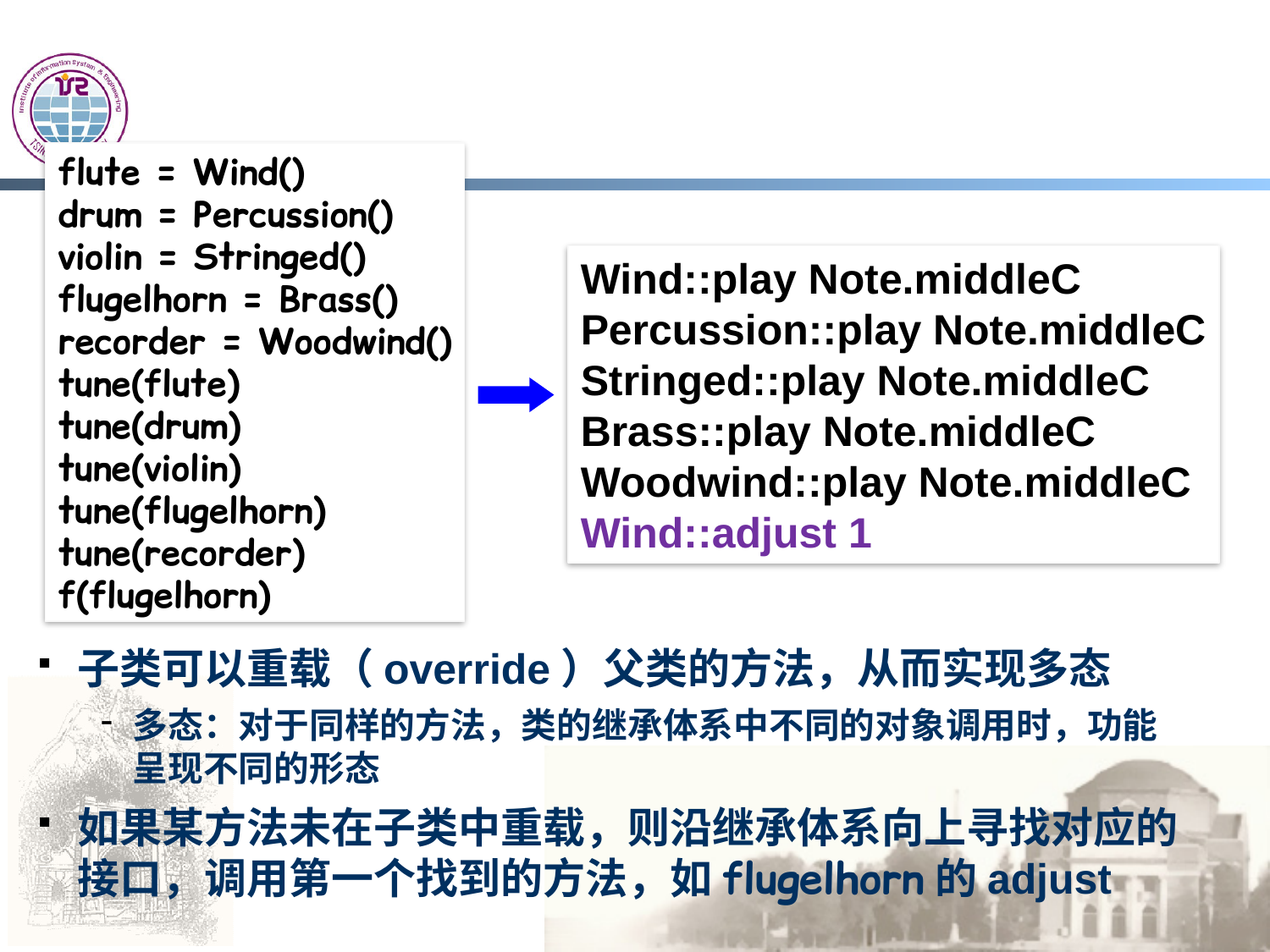

flute = Wind()
drum = Percussion()
violin = Stringed()
flugelhorn = Brass()
recorder = Woodwind()
tune(flute)
tune(drum)
tune(violin)
tune(flugelhorn)
tune(recorder)
f(flugelhorn)
Wind::play Note.middleC
Percussion::play Note.middleC
Stringed::play Note.middleC
Brass::play Note.middleC
Woodwind::play Note.middleC
Wind::adjust 1

子类可以重载（override）父类的方法，从而实现多态
多态：对于同样的方法，类的继承体系中不同的对象调用时，功能呈现不同的形态
如果某方法未在子类中重载，则沿继承体系向上寻找对应的接口，调用第一个找到的方法，如flugelhorn的adjust